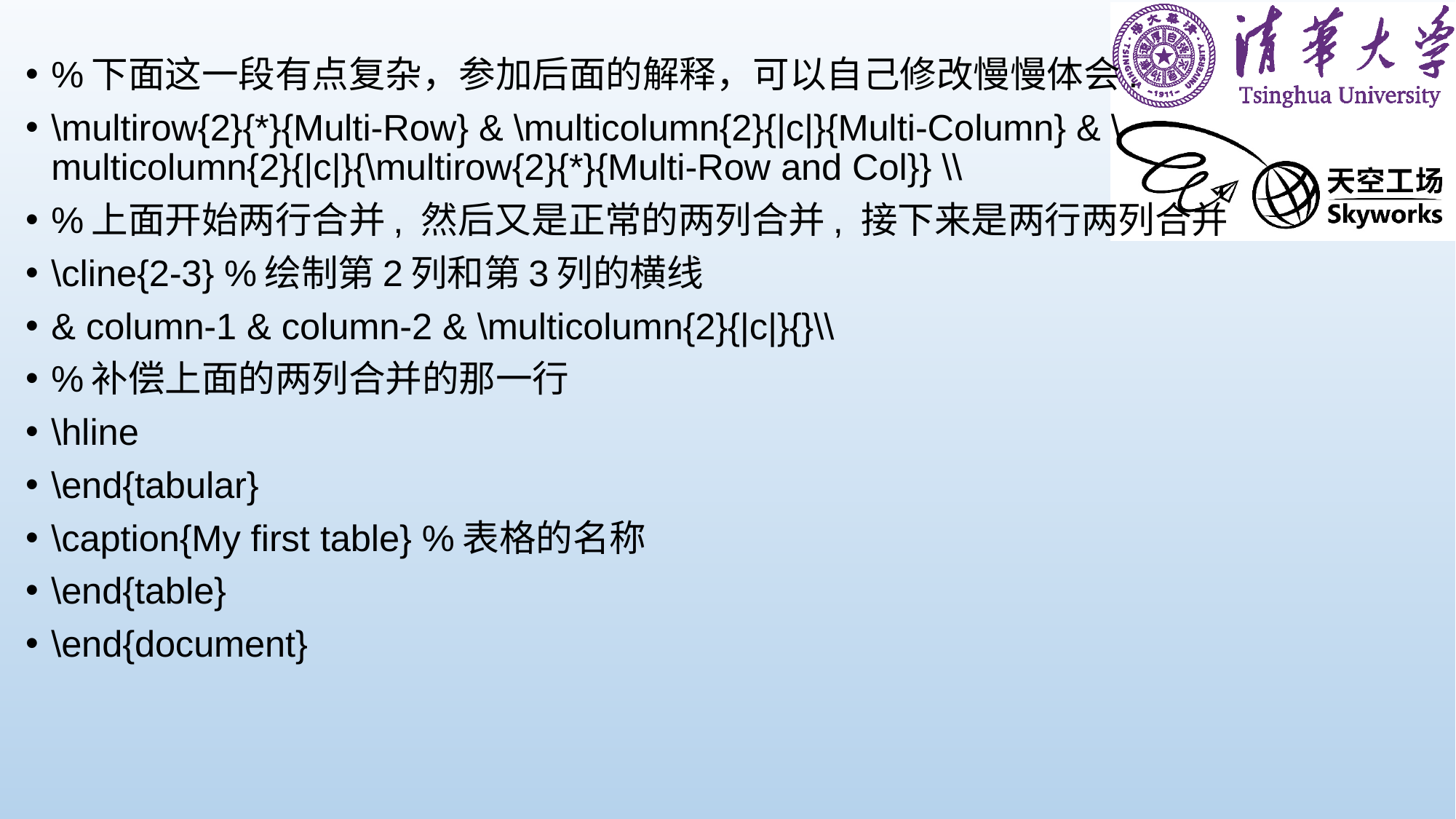

%下面这一段有点复杂，参加后面的解释，可以自己修改慢慢体会.
\multirow{2}{*}{Multi-Row} & \multicolumn{2}{|c|}{Multi-Column} & \multicolumn{2}{|c|}{\multirow{2}{*}{Multi-Row and Col}} \\
%上面开始两行合并, 然后又是正常的两列合并, 接下来是两行两列合并
\cline{2-3} %绘制第2列和第3列的横线
& column-1 & column-2 & \multicolumn{2}{|c|}{}\\
%补偿上面的两列合并的那一行
\hline
\end{tabular}
\caption{My first table} %表格的名称
\end{table}
\end{document}